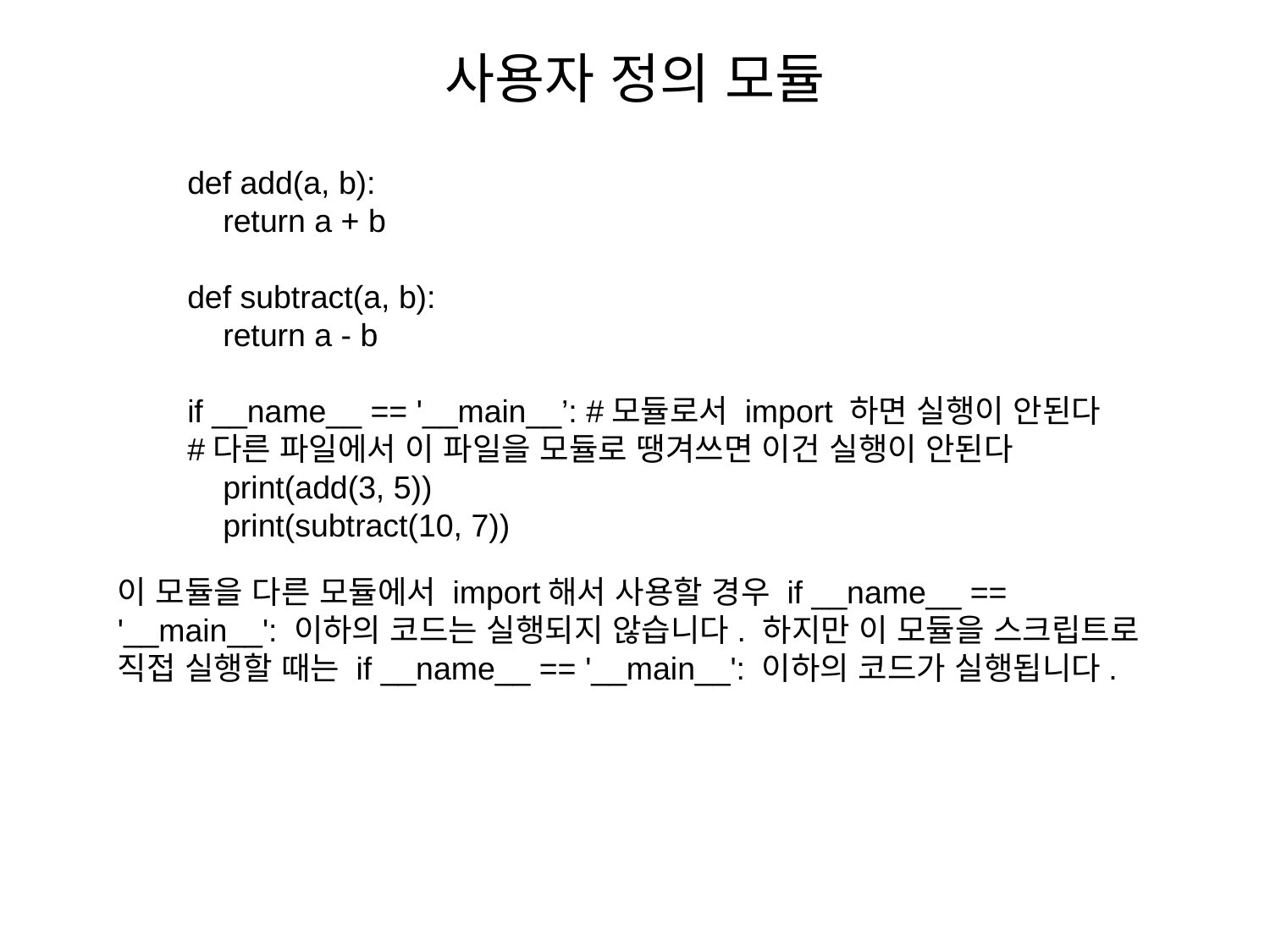

# 사용자 정의 모듈
def add(a, b):
    return a + b

def subtract(a, b):
    return a - b

if __name__ == '__main__’: #모듈로서 import 하면 실행이 안된다
#다른 파일에서 이 파일을 모듈로 땡겨쓰면 이건 실행이 안된다
    print(add(3, 5))
    print(subtract(10, 7))
이 모듈을 다른 모듈에서 import해서 사용할 경우 if __name__ == '__main__': 이하의 코드는 실행되지 않습니다. 하지만 이 모듈을 스크립트로 직접 실행할 때는 if __name__ == '__main__': 이하의 코드가 실행됩니다.